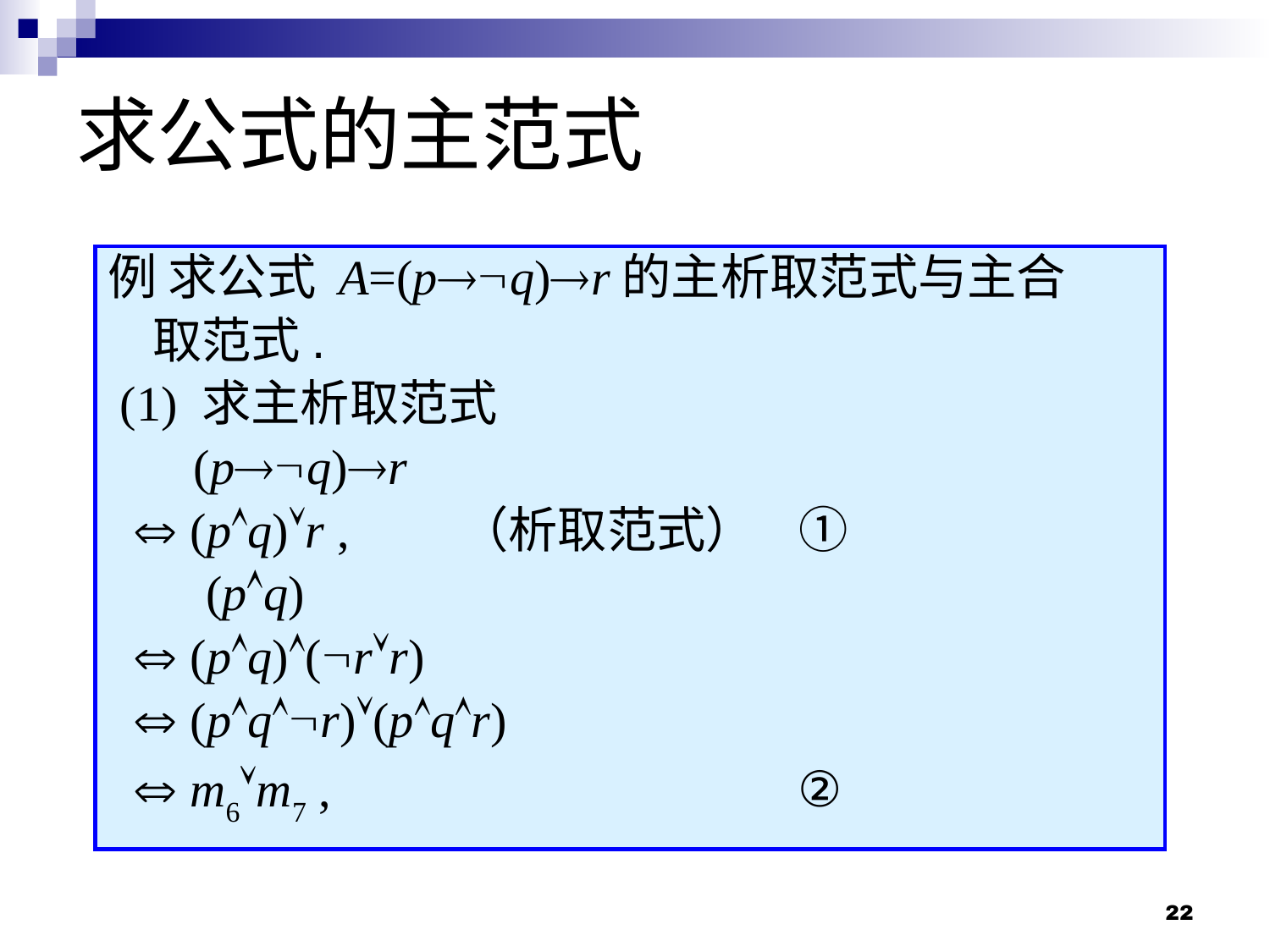

# 求公式的主范式
例 求公式 A=(p→¬q)→r的主析取范式与主合
   取范式.
 (1) 求主析取范式
       (p→¬q)→r
  ⇔ (p∧q)∨r ,        （析取范式）    ①
        (p∧q)
  ⇔ (p∧q)∧(¬r∨r)
  ⇔ (p∧q∧¬r)∨(p∧q∧r)
  ⇔ m6∨m7 ,                                      ②
22